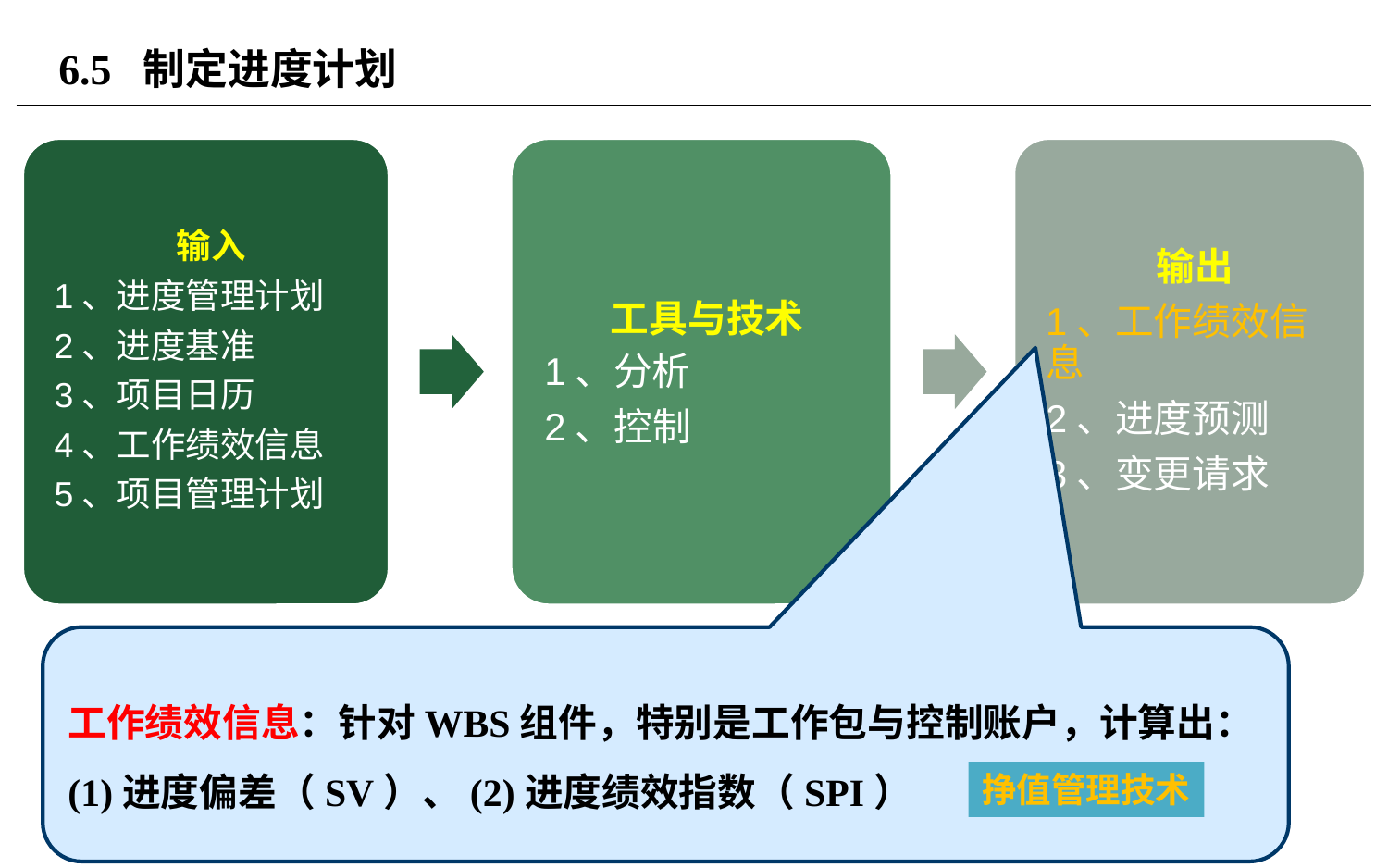

# 6.5  制定进度计划
输入
1、进度管理计划
2、进度基准
3、项目日历
4、工作绩效信息
5、项目管理计划

工具与技术
1、分析
2、控制

输出
1、工作绩效信息
2、进度预测
3、变更请求

工作绩效信息：针对WBS组件，特别是工作包与控制账户，计算出：(1)进度偏差（SV）、(2)进度绩效指数（SPI）
挣值管理技术